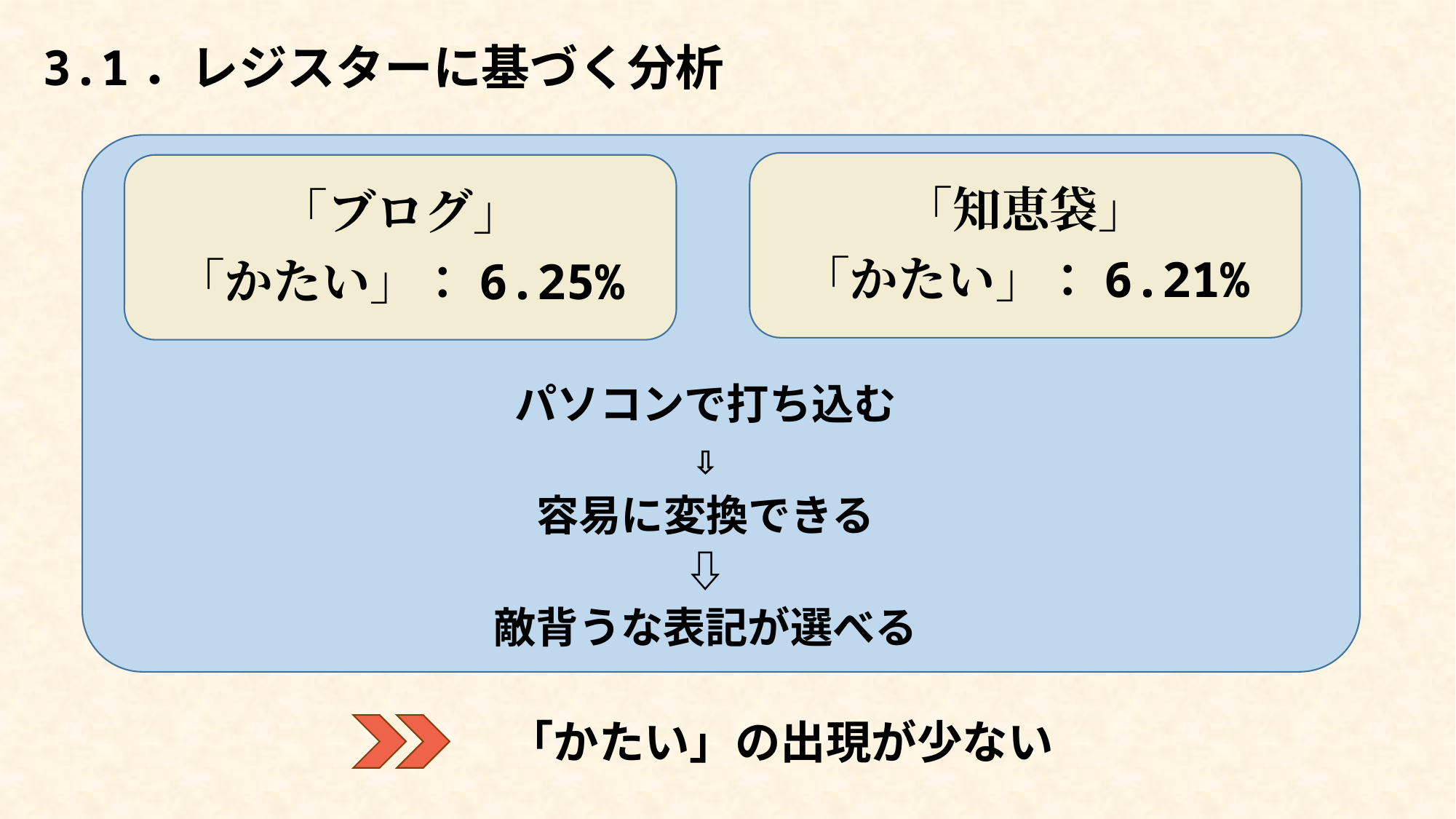

3.1．レジスターに基づく分析

「知恵袋」
「かたい」：6.21%
「ブログ」
「かたい」：6.25%
パソコンで打ち込む
⇩
容易に変換できる
⇩
敵背うな表記が選べる
「かたい」の出現が少ない